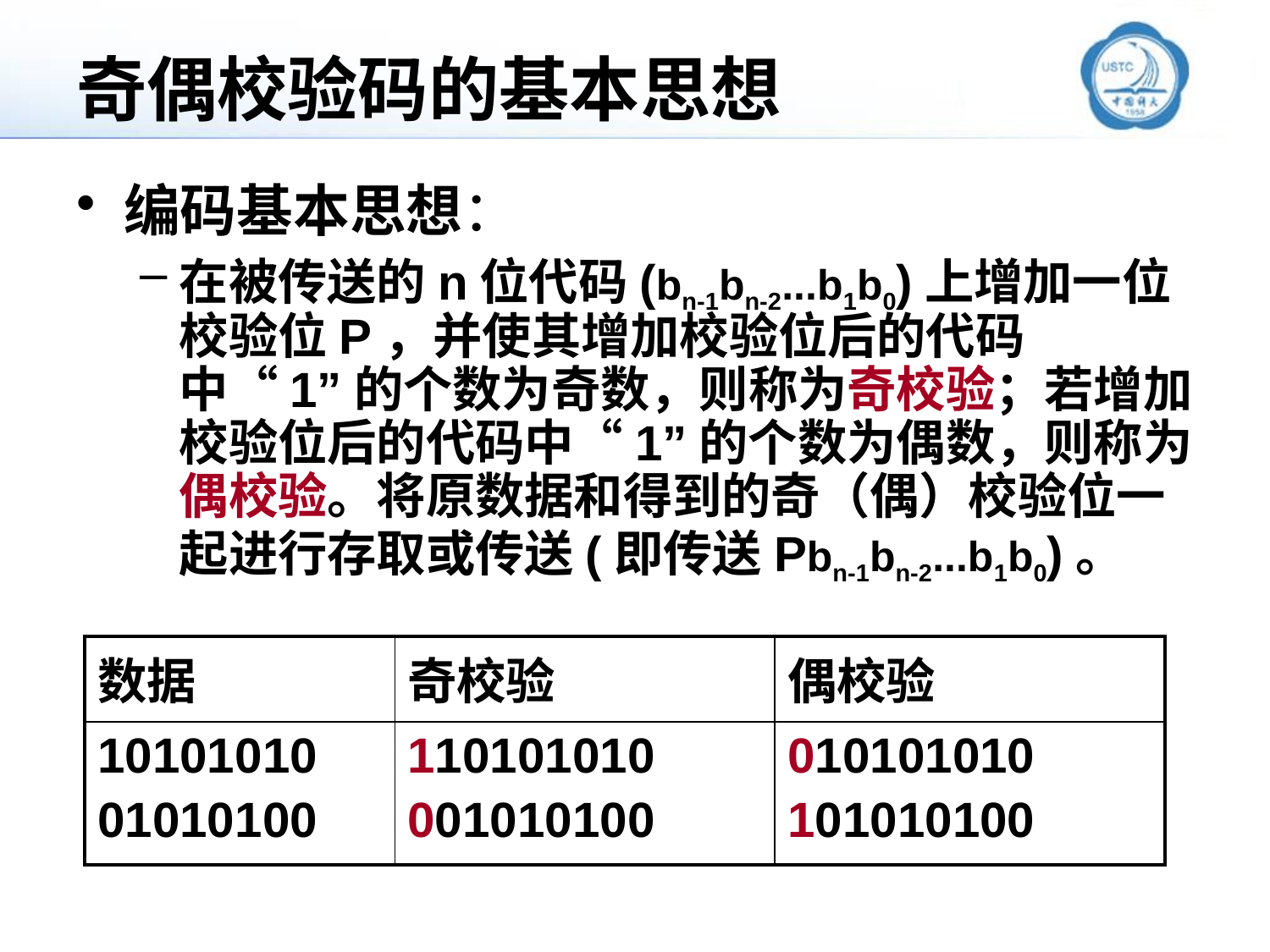

# 奇偶校验码的基本思想
编码基本思想：
在被传送的n位代码(bn-1bn-2...b1b0)上增加一位校验位P，并使其增加校验位后的代码中“1”的个数为奇数，则称为奇校验；若增加校验位后的代码中“1”的个数为偶数，则称为偶校验。将原数据和得到的奇（偶）校验位一起进行存取或传送(即传送Pbn-1bn-2...b1b0)。
| 数据 | 奇校验 | 偶校验 |
| --- | --- | --- |
| 10101010 01010100 | 110101010 001010100 | 010101010 101010100 |